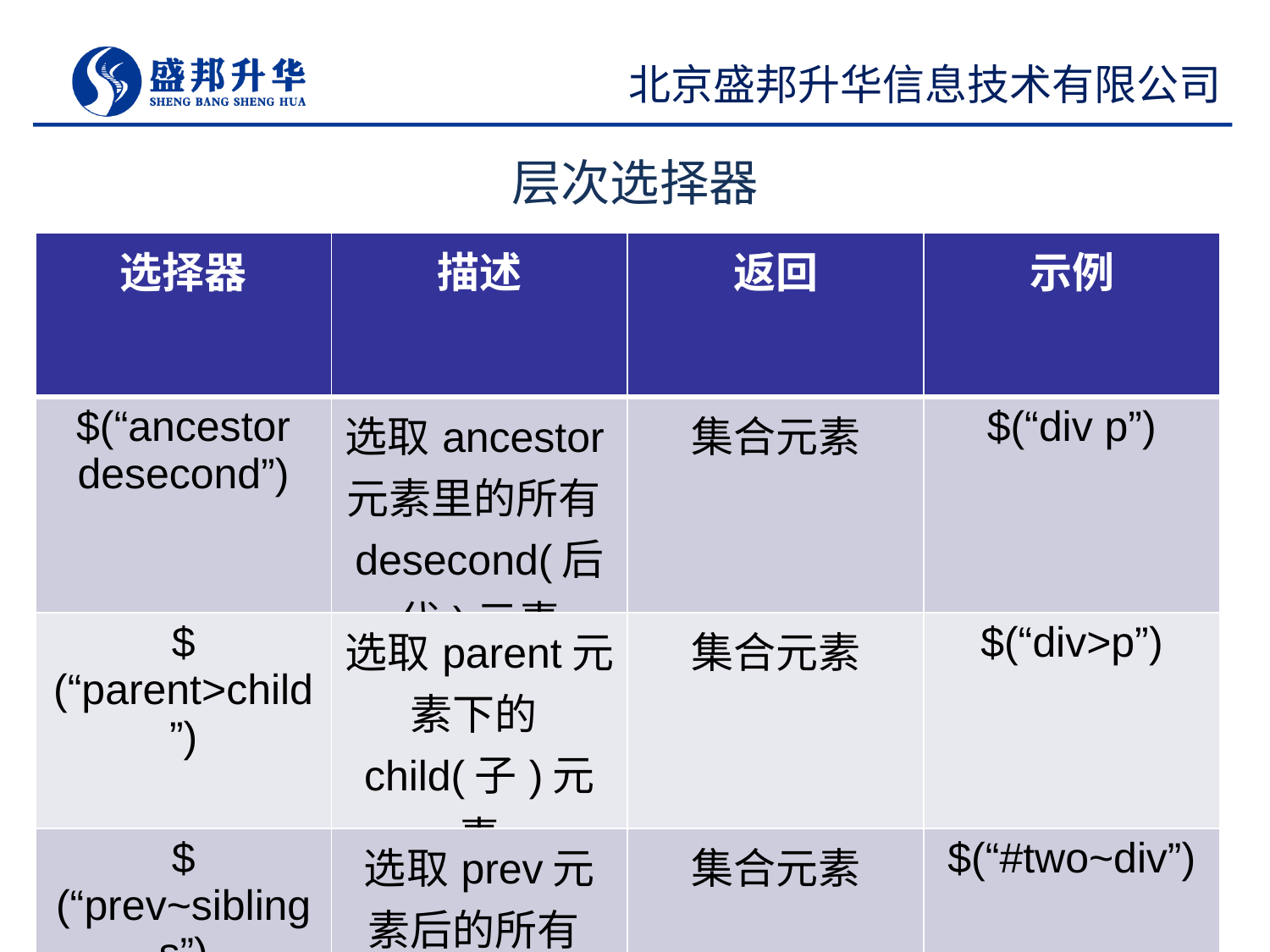

层次选择器
| 选择器 | 描述 | 返回 | 示例 |
| --- | --- | --- | --- |
| $(“ancestor desecond”) | 选取ancestor元素里的所有desecond(后代)元素 | 集合元素 | $(“div p”) |
| $(“parent>child”) | 选取parent元素下的child(子)元素 | 集合元素 | $(“div>p”) |
| $(“prev~siblings”) | 选取prev元素后的所有siblings元素 | 集合元素 | $(“#two~div”) |